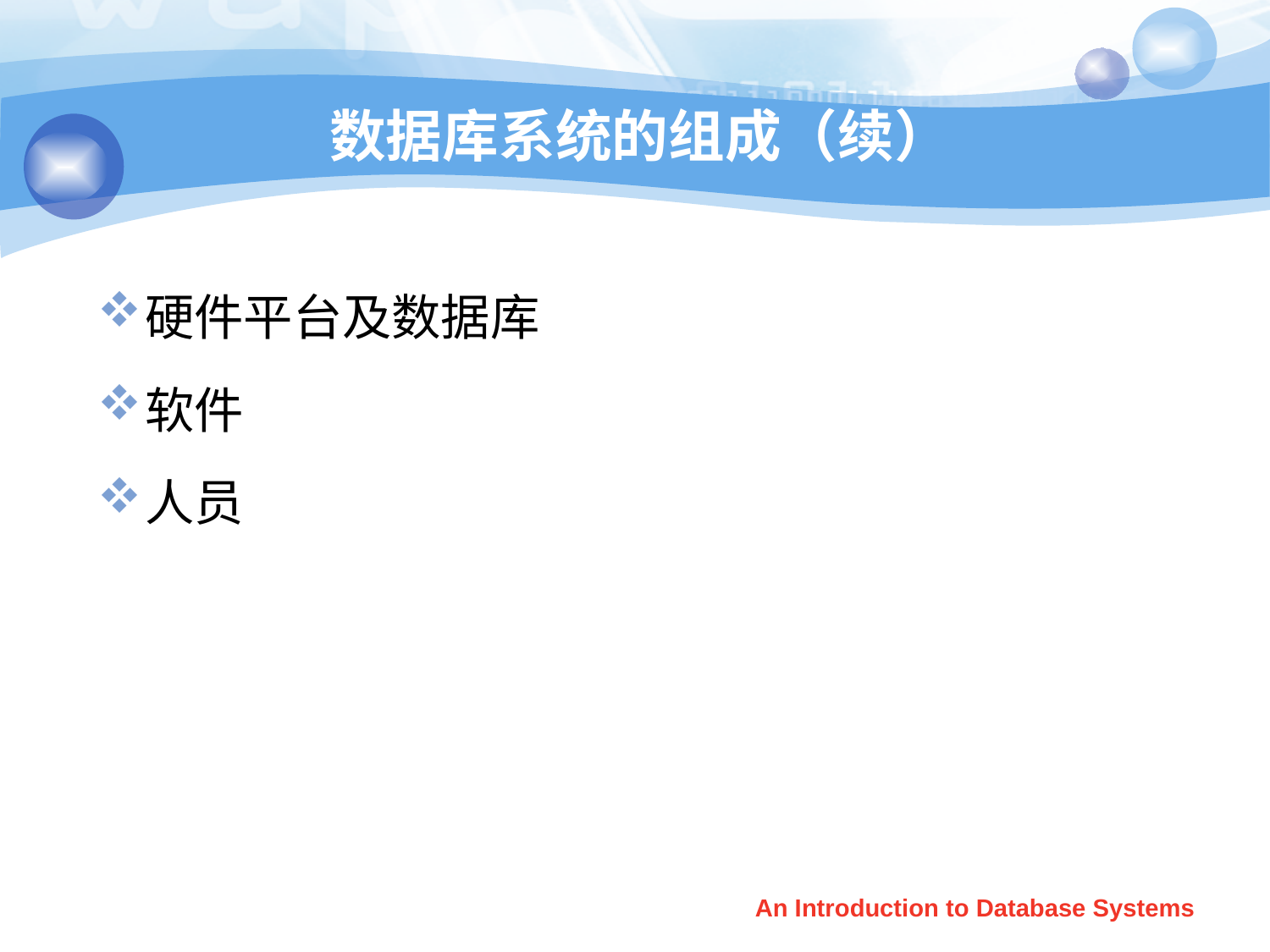

# 数据库系统的组成（续）
硬件平台及数据库
软件
人员
An Introduction to Database Systems